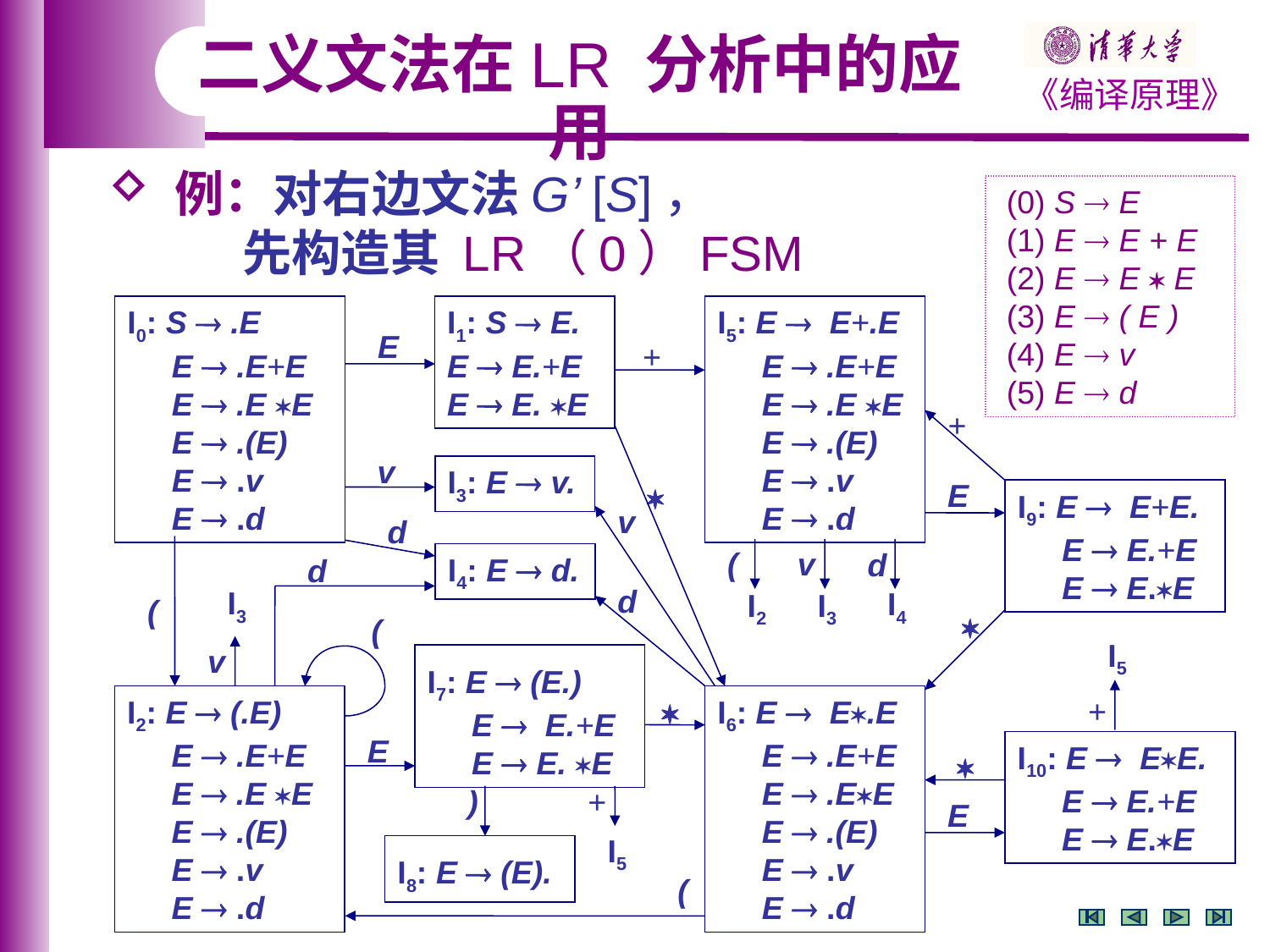

二义文法在LR 分析中的应用
 例：对右边文法G’ [S]，
           先构造其 LR（0）FSM
 (0) S → E
 (1) E → E + E
 (2) E → E ∗ E
 (3) E → ( E )
 (4) E → v
 (5) E → d
I0: S → .E
     E → .E+E
     E → .E ∗E
     E → .(E)
     E → .v
     E → .d
I1: S → E.
E → E.+E
E → E. ∗E
I5: E →  E+.E
     E → .E+E
     E → .E ∗E
     E → .(E)
     E → .v
     E → .d
E
+

+

v
I3: E → v.
E
∗
I9: E →  E+E.
     E → E.+E
     E → E.∗E

v
d

(
v

d

I4: E → d.
d
d
I3
I4
I2
I3
(

∗
(

I5
v

I7: E → (E.)
     E →  E.+E
     E → E. ∗E

∗
+
I2: E → (.E)
     E → .E+E
     E → .E ∗E
     E → .(E)
     E → .v
     E → .d
I6: E →  E∗.E
     E → .E+E
     E → .E∗E
     E → .(E)
     E → .v
     E → .d

E
I10: E →  E∗E.
     E → E.+E
     E → E.∗E
∗

)
+

E
I5

I8: E → (E).
(